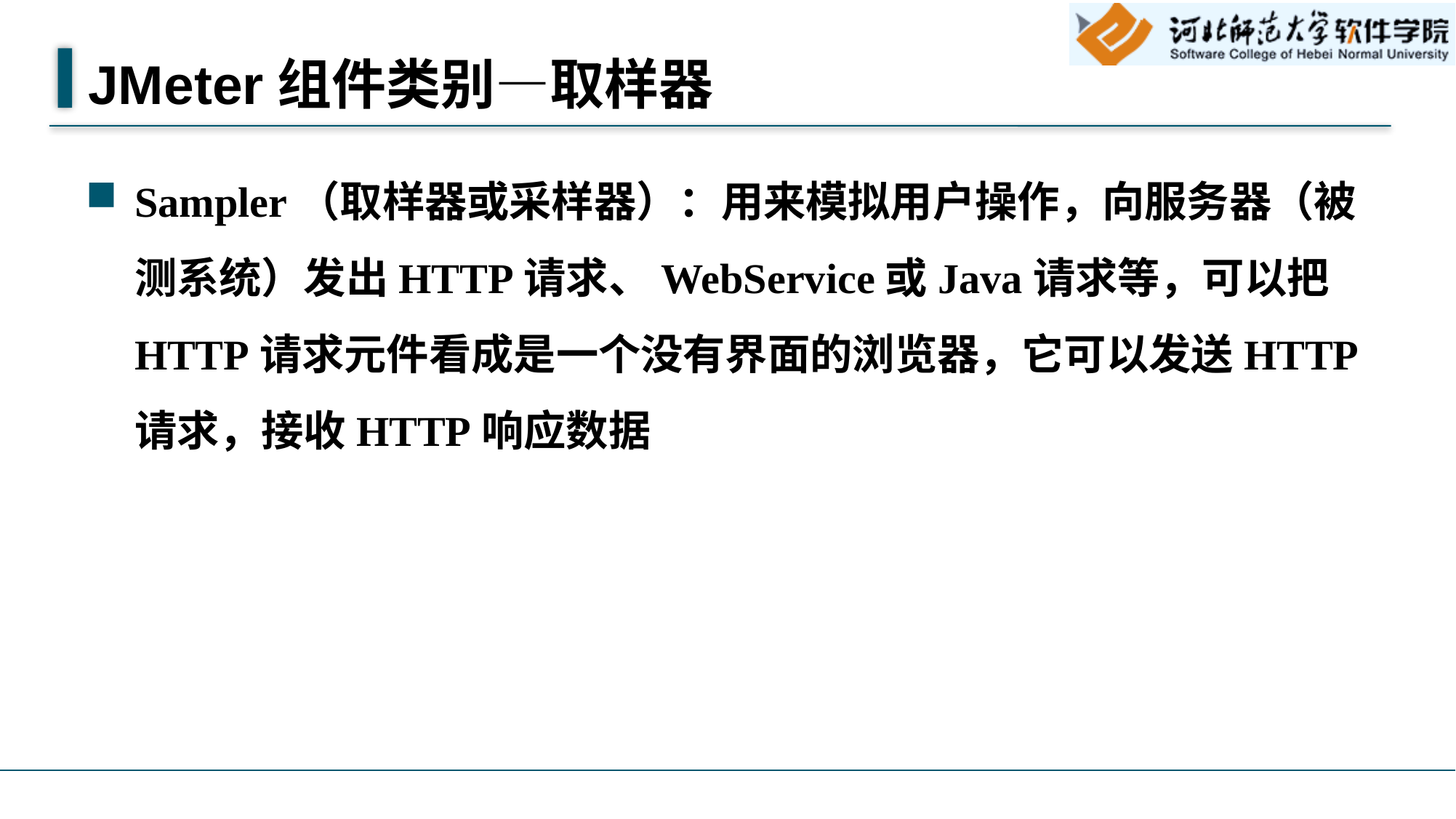

# JMeter组件类别—取样器
Sampler（取样器或采样器）：用来模拟用户操作，向服务器（被测系统）发出HTTP请求、WebService或Java请求等，可以把HTTP请求元件看成是一个没有界面的浏览器，它可以发送HTTP请求，接收HTTP响应数据